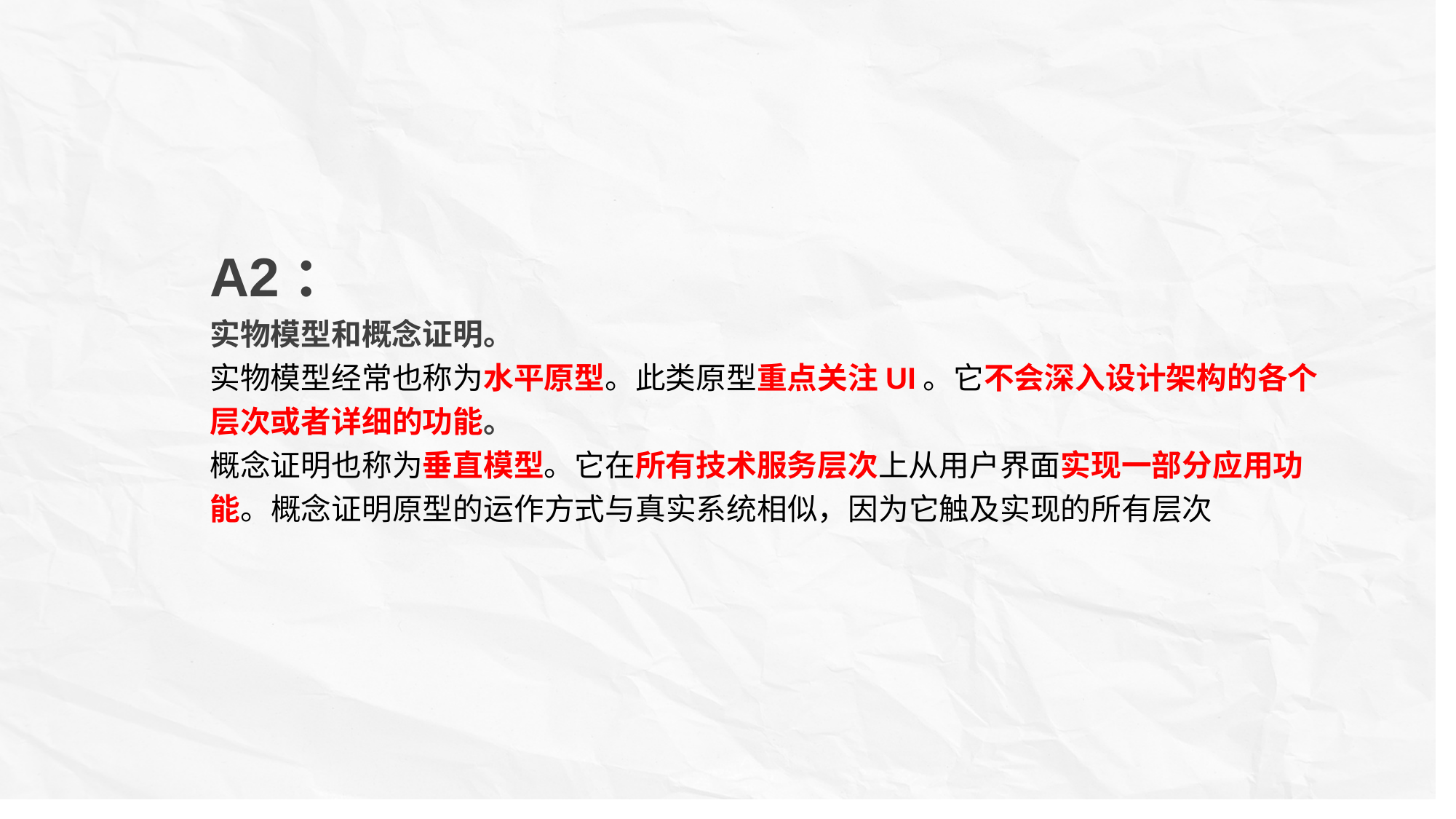

A2：
实物模型和概念证明。
实物模型经常也称为水平原型。此类原型重点关注UI。它不会深入设计架构的各个层次或者详细的功能。
概念证明也称为垂直模型。它在所有技术服务层次上从用户界面实现一部分应用功能。概念证明原型的运作方式与真实系统相似，因为它触及实现的所有层次